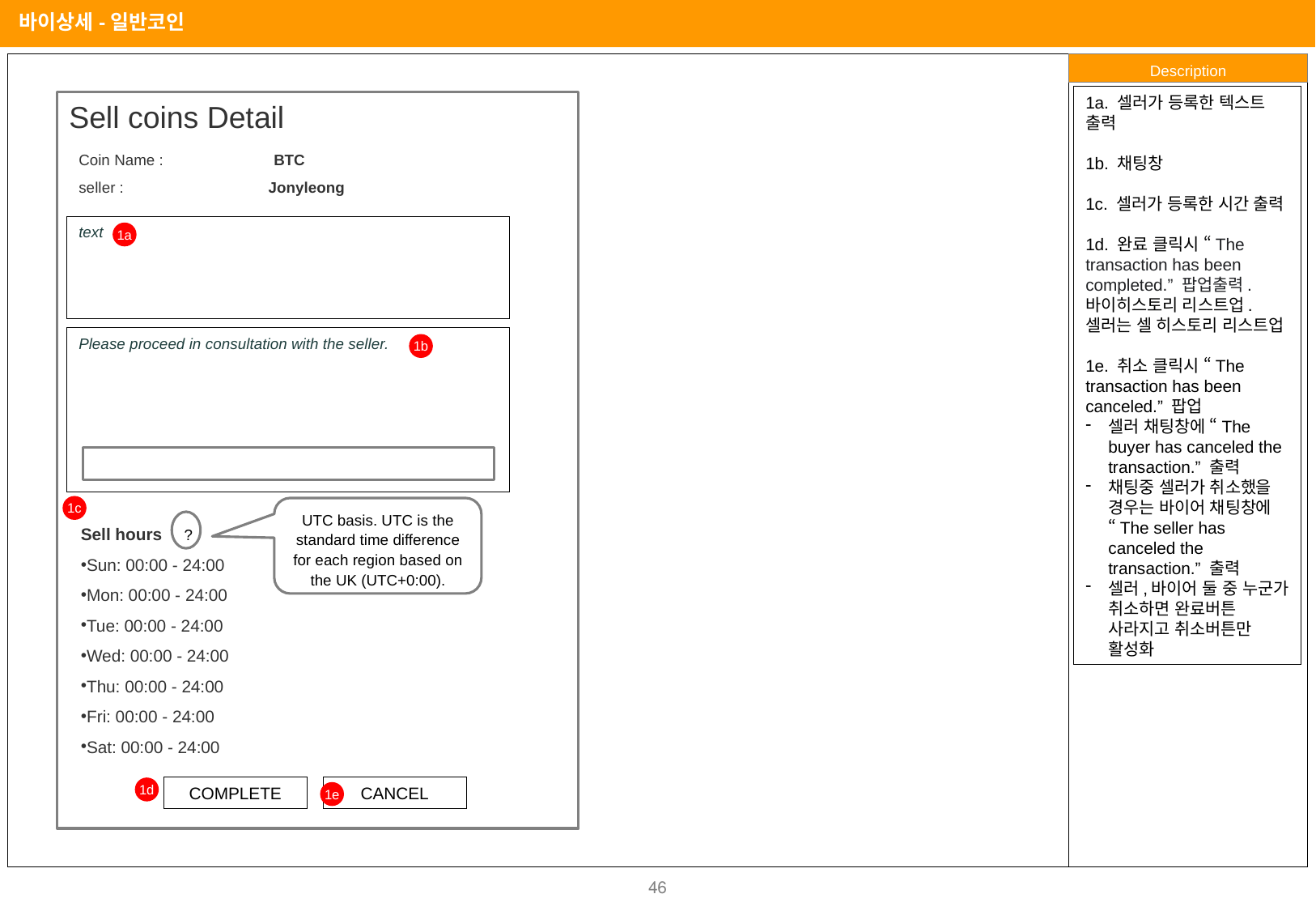

바이상세-일반코인
1a. 셀러가 등록한 텍스트 출력

1b. 채팅창

1c. 셀러가 등록한 시간 출력

1d. 완료 클릭시 “The transaction has been completed.” 팝업출력.  바이히스토리 리스트업. 셀러는 셀 히스토리 리스트업

1e. 취소 클릭시 “The transaction has been canceled.” 팝업
셀러 채팅창에 “The buyer has canceled the transaction.” 출력
채팅중 셀러가 취소했을 경우는 바이어 채팅창에“The seller has canceled the transaction.” 출력
셀러,바이어 둘 중 누군가 취소하면 완료버튼 사라지고 취소버튼만 활성화

Sell coins Detail
Coin Name :                          BTC
seller :                                  Jonyleong
text
1a
Please proceed in consultation with the seller.
1b

1c
UTC basis. UTC is the standard time difference for each region based on the UK (UTC+0:00).
Sell hours
Sun: 00:00 - 24:00
Mon: 00:00 - 24:00
Tue: 00:00 - 24:00
Wed: 00:00 - 24:00
Thu: 00:00 - 24:00
Fri: 00:00 - 24:00
Sat: 00:00 - 24:00
?
CANCEL
COMPLETE
1d
1e